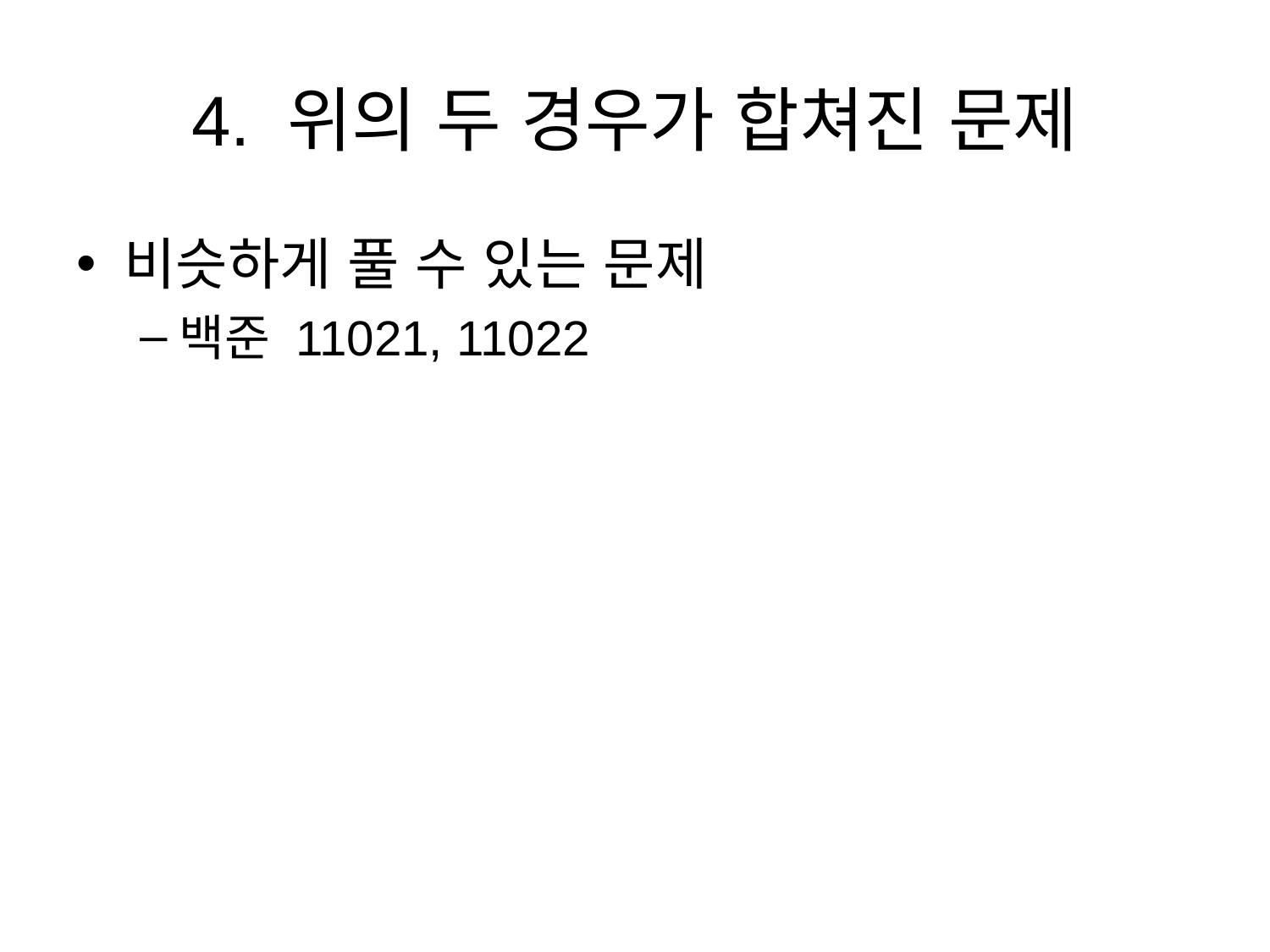

# 4. 위의 두 경우가 합쳐진 문제
비슷하게 풀 수 있는 문제
백준 11021, 11022